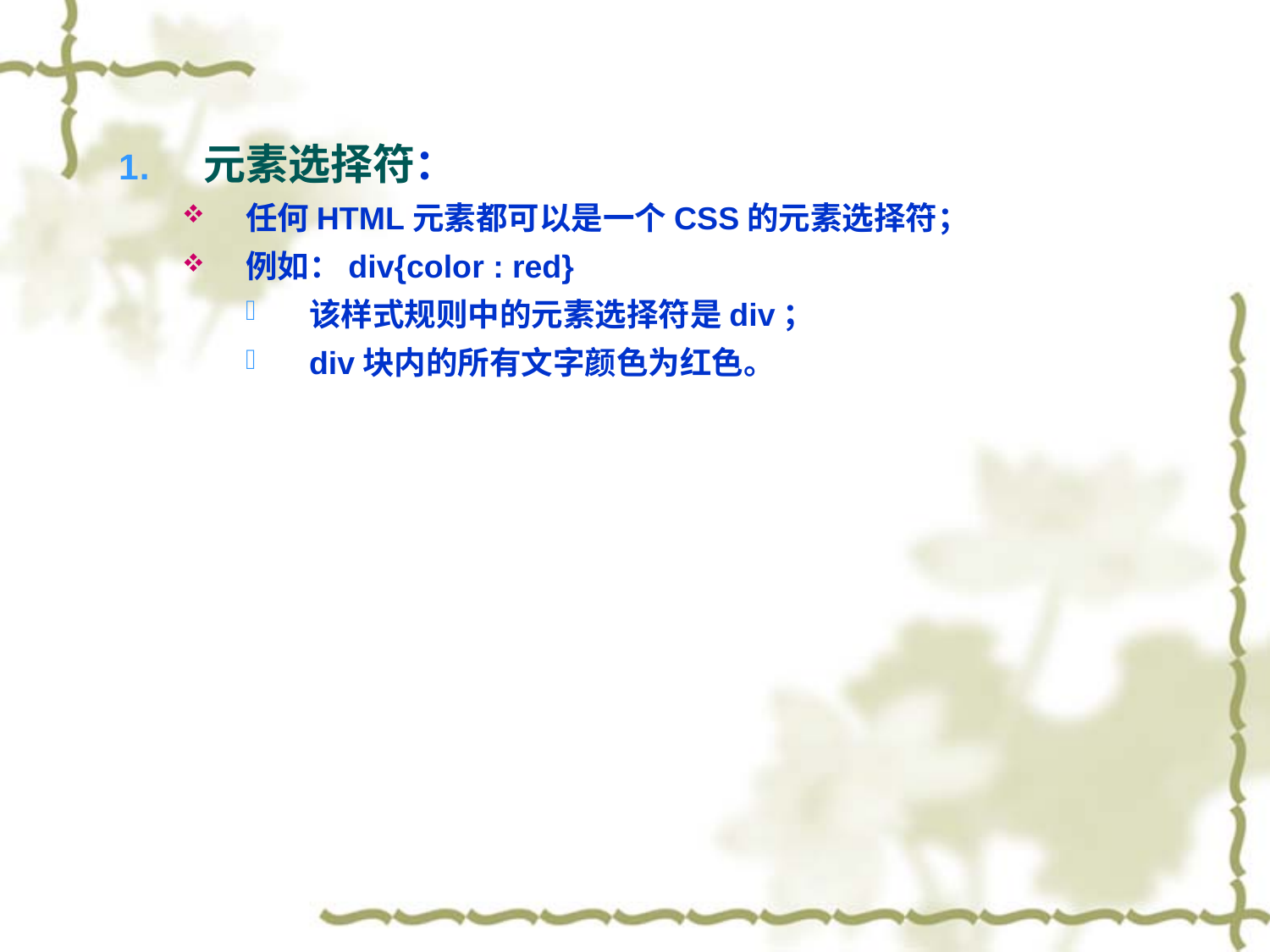

元素选择符：
任何HTML元素都可以是一个CSS的元素选择符；
例如：div{color : red}
该样式规则中的元素选择符是div；
div块内的所有文字颜色为红色。